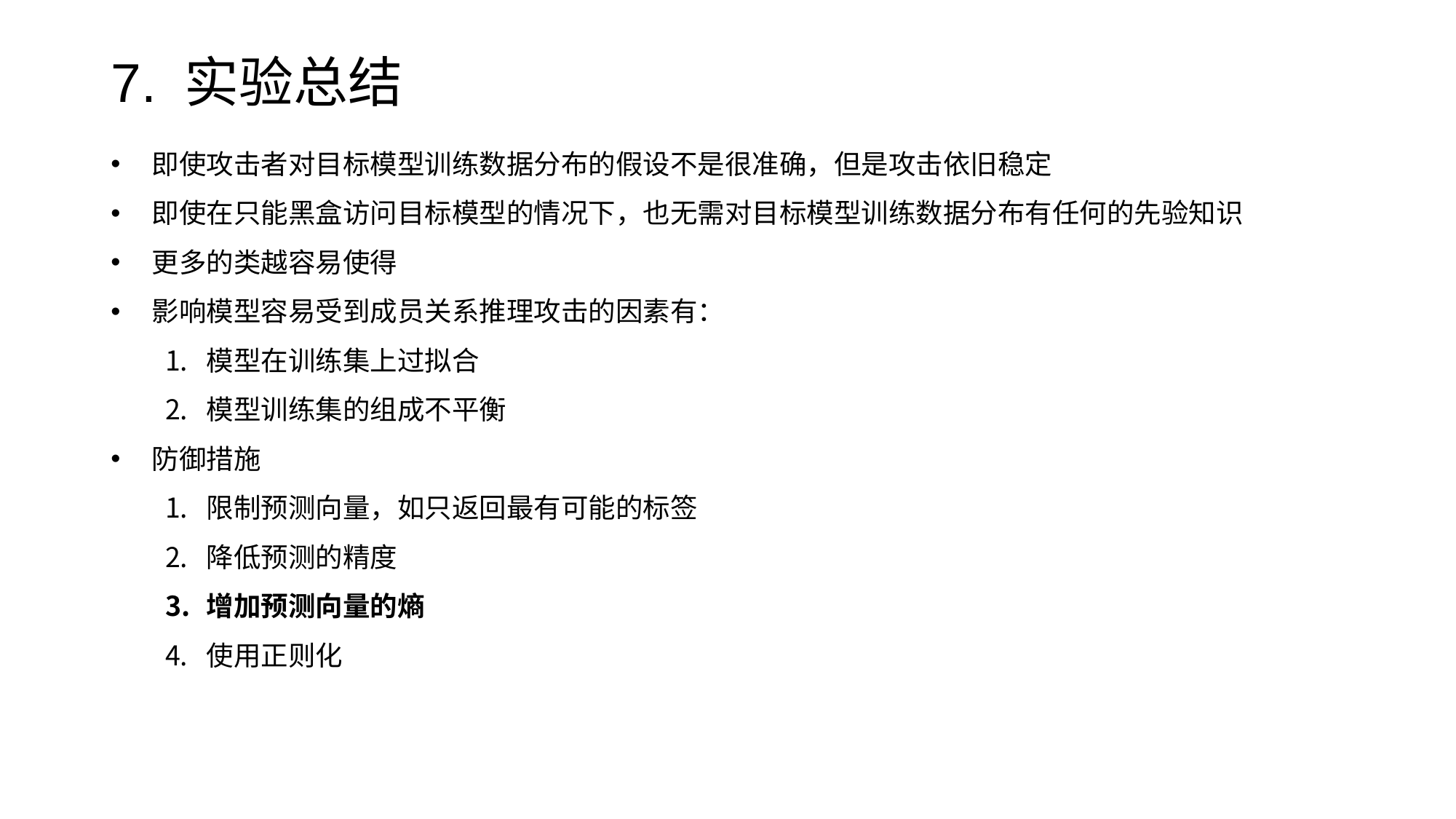

# 7. 实验总结
即使攻击者对目标模型训练数据分布的假设不是很准确，但是攻击依旧稳定
即使在只能黑盒访问目标模型的情况下，也无需对目标模型训练数据分布有任何的先验知识
更多的类越容易使得
影响模型容易受到成员关系推理攻击的因素有：
模型在训练集上过拟合
模型训练集的组成不平衡
防御措施
限制预测向量，如只返回最有可能的标签
降低预测的精度
增加预测向量的熵
使用正则化